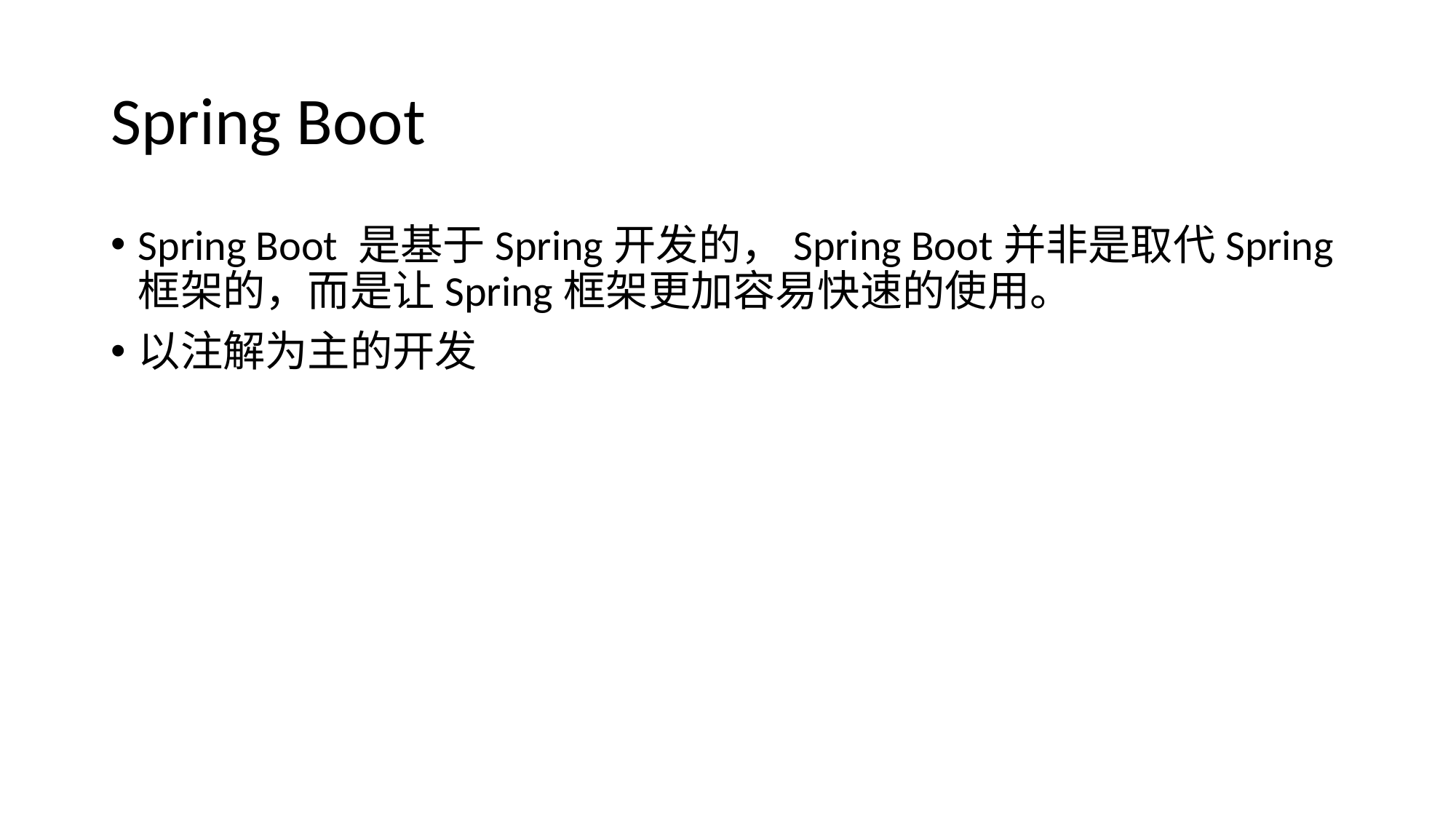

# Spring Boot
Spring Boot 是基于Spring开发的，Spring Boot并非是取代Spring框架的，而是让Spring框架更加容易快速的使用。
以注解为主的开发